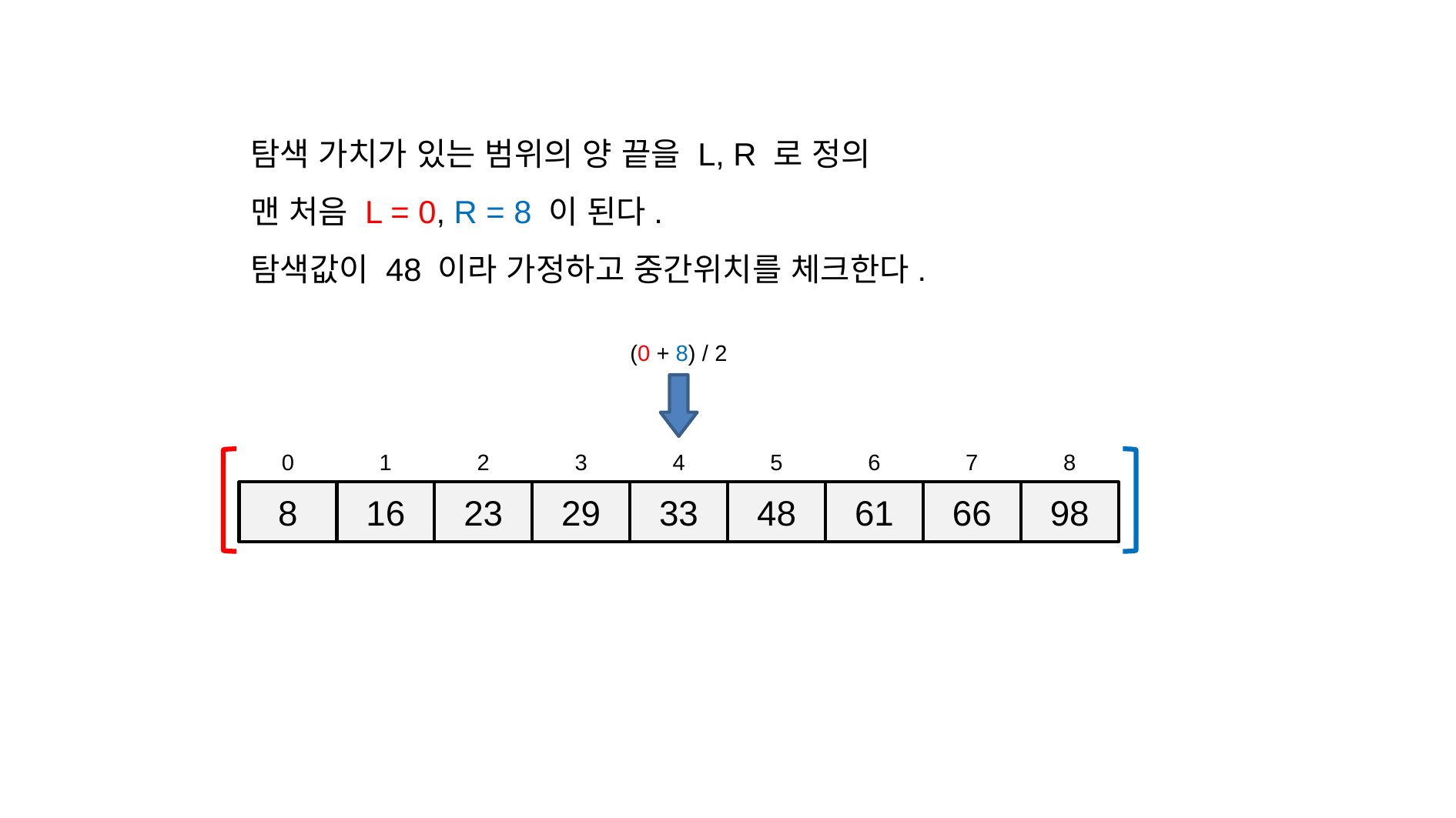

탐색 가치가 있는 범위의 양 끝을 L, R 로 정의
맨 처음 L = 0, R = 8 이 된다.
탐색값이 48 이라 가정하고 중간위치를 체크한다.
(0 + 8) / 2

0
1
2
3
4
5
6
7
8

8
16
23
29
33
48
61
66
98